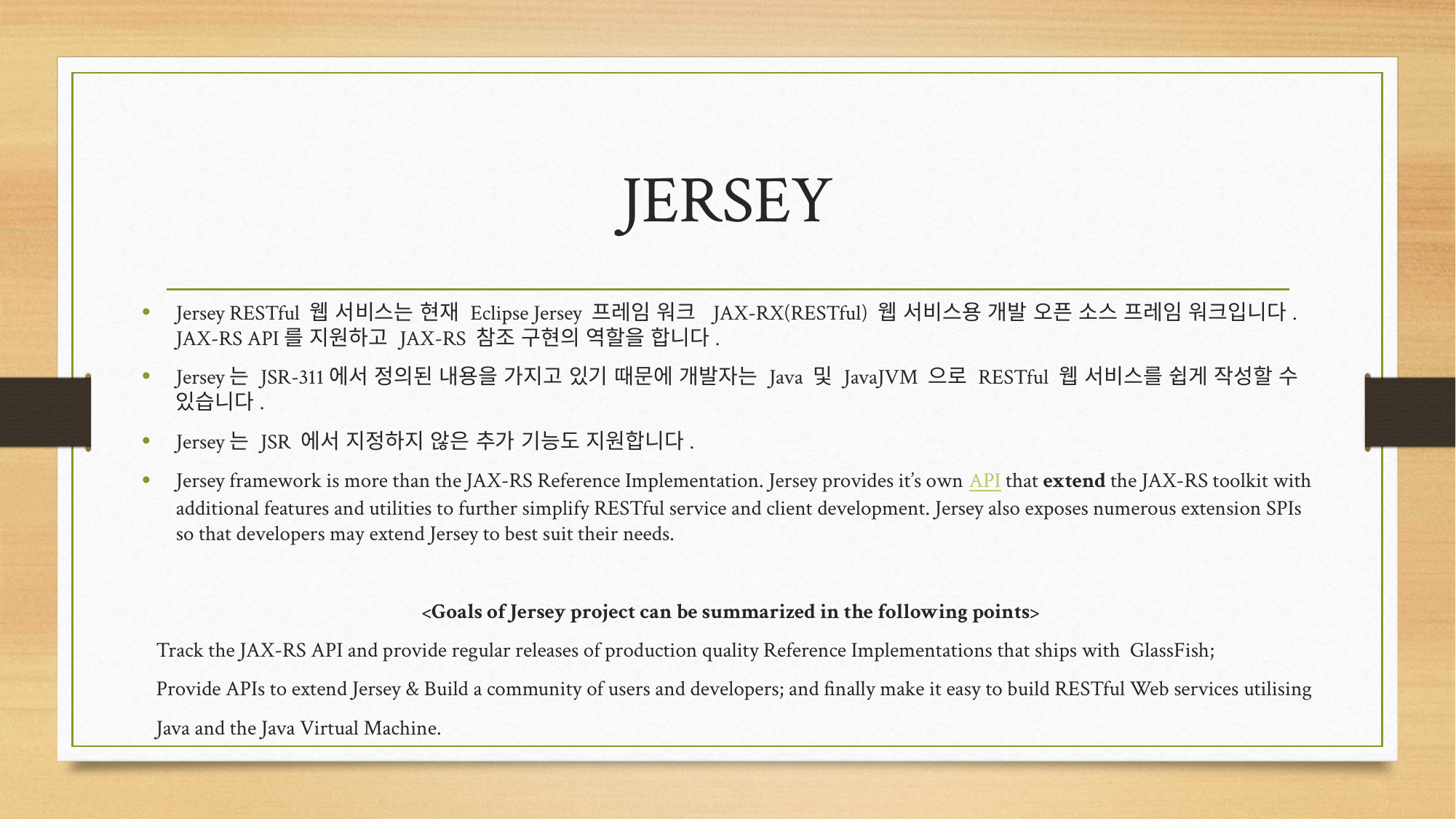

# JERSEY
Jersey RESTful 웹 서비스는 현재 Eclipse Jersey 프레임 워크  JAX-RX(RESTful) 웹 서비스용 개발 오픈 소스 프레임 워크입니다. JAX-RS API를 지원하고 JAX-RS 참조 구현의 역할을 합니다.
Jersey는 JSR-311에서 정의된 내용을 가지고 있기 때문에 개발자는 Java 및 JavaJVM 으로 RESTful 웹 서비스를 쉽게 작성할 수 있습니다.
Jersey는 JSR 에서 지정하지 않은 추가 기능도 지원합니다.
Jersey framework is more than the JAX-RS Reference Implementation. Jersey provides it’s own API that extend the JAX-RS toolkit with additional features and utilities to further simplify RESTful service and client development. Jersey also exposes numerous extension SPIs so that developers may extend Jersey to best suit their needs.

<Goals of Jersey project can be summarized in the following points>
   Track the JAX-RS API and provide regular releases of production quality Reference Implementations that ships with  GlassFish;
   Provide APIs to extend Jersey & Build a community of users and developers; and finally make it easy to build RESTful Web services utilising
   Java and the Java Virtual Machine.